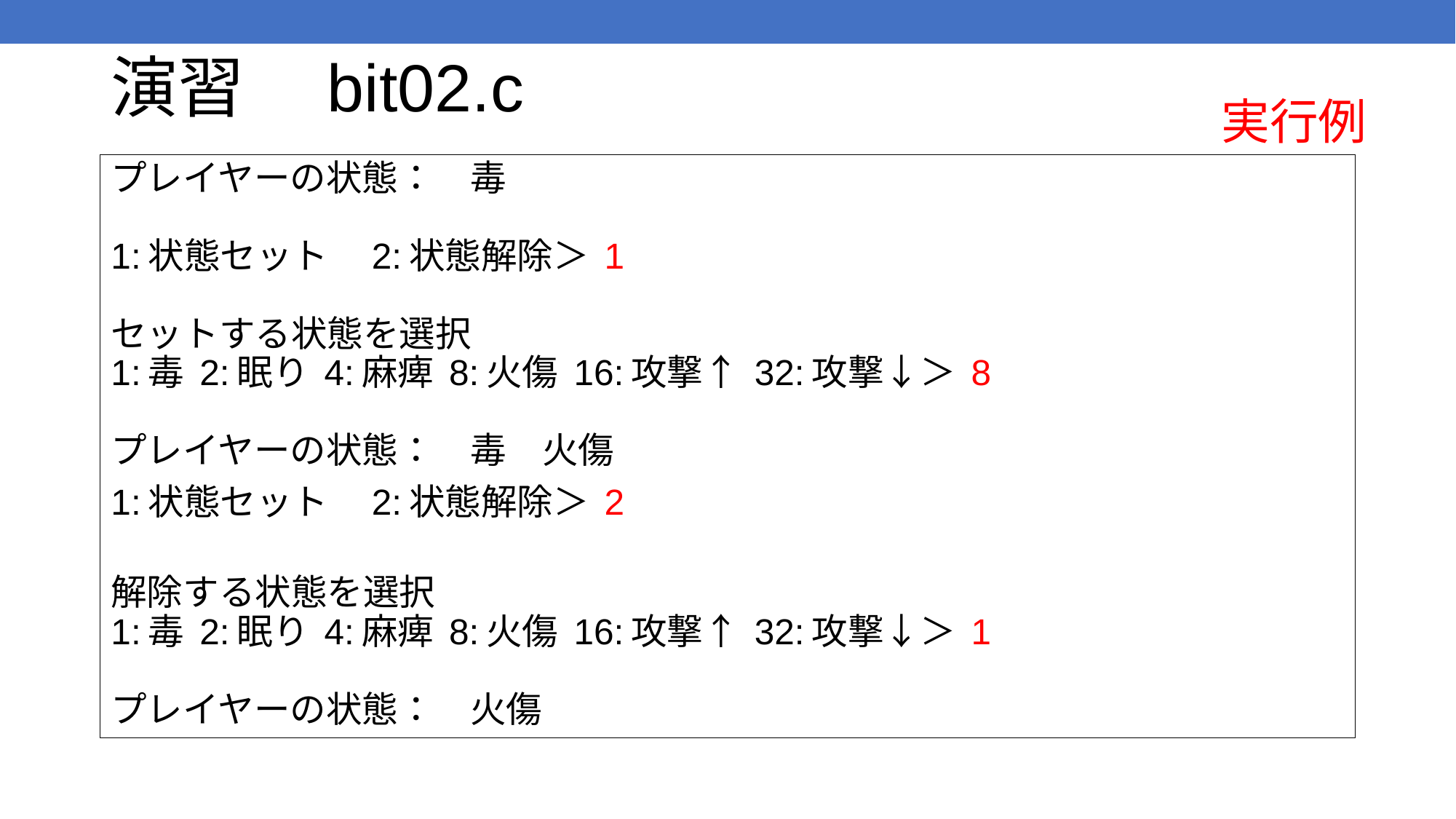

# 演習　bit02.c
実行例
プレイヤーの状態：　毒
1:状態セット　2:状態解除＞ 1
セットする状態を選択
1:毒 2:眠り 4:麻痺 8:火傷 16:攻撃↑ 32:攻撃↓＞ 8
プレイヤーの状態：　毒　火傷
1:状態セット　2:状態解除＞ 2
解除する状態を選択
1:毒 2:眠り 4:麻痺 8:火傷 16:攻撃↑ 32:攻撃↓＞ 1
プレイヤーの状態：　火傷